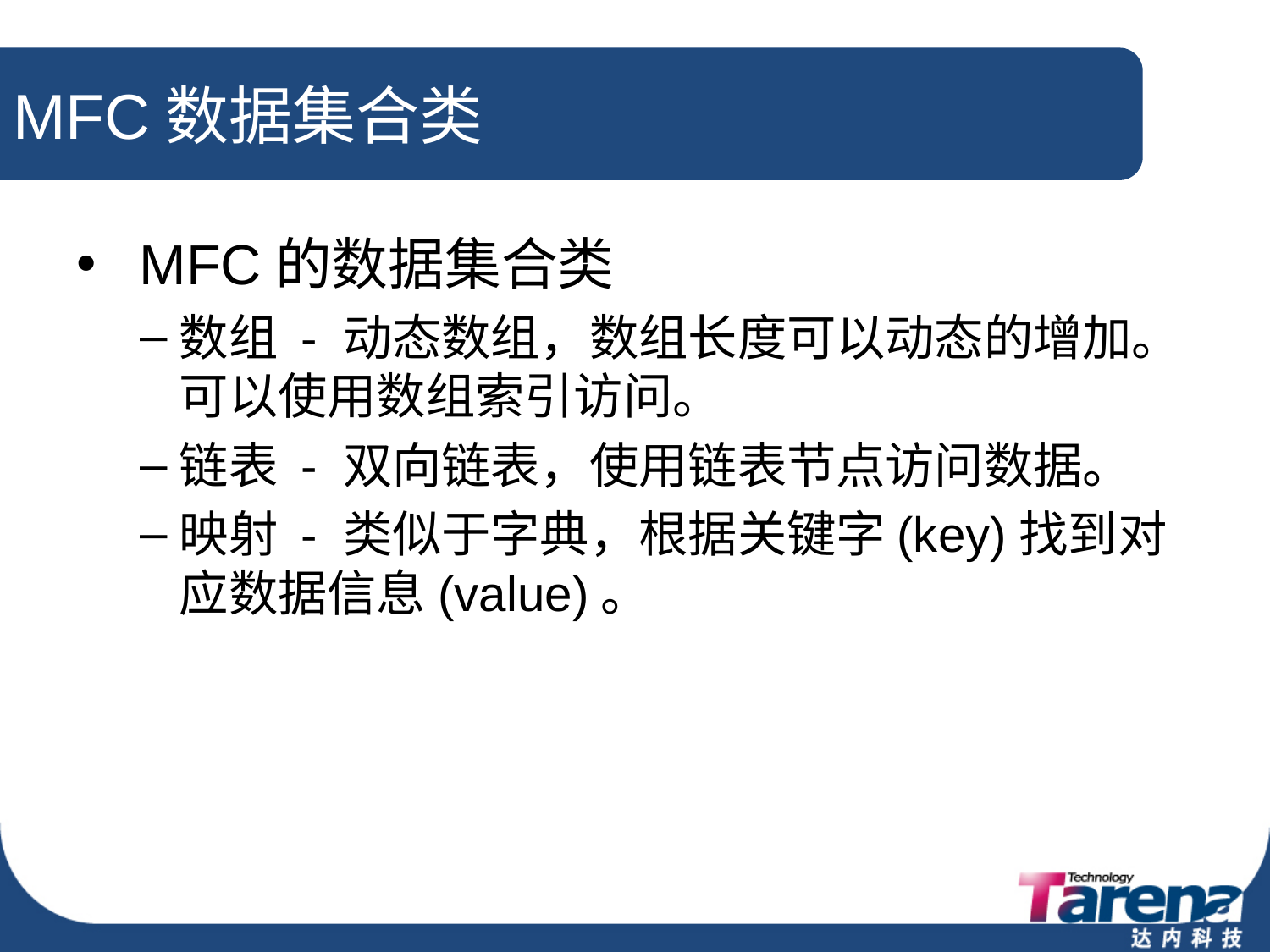

# MFC数据集合类
 MFC的数据集合类
数组 - 动态数组，数组长度可以动态的增加。可以使用数组索引访问。
链表 - 双向链表，使用链表节点访问数据。
映射 - 类似于字典，根据关键字(key)找到对应数据信息(value)。